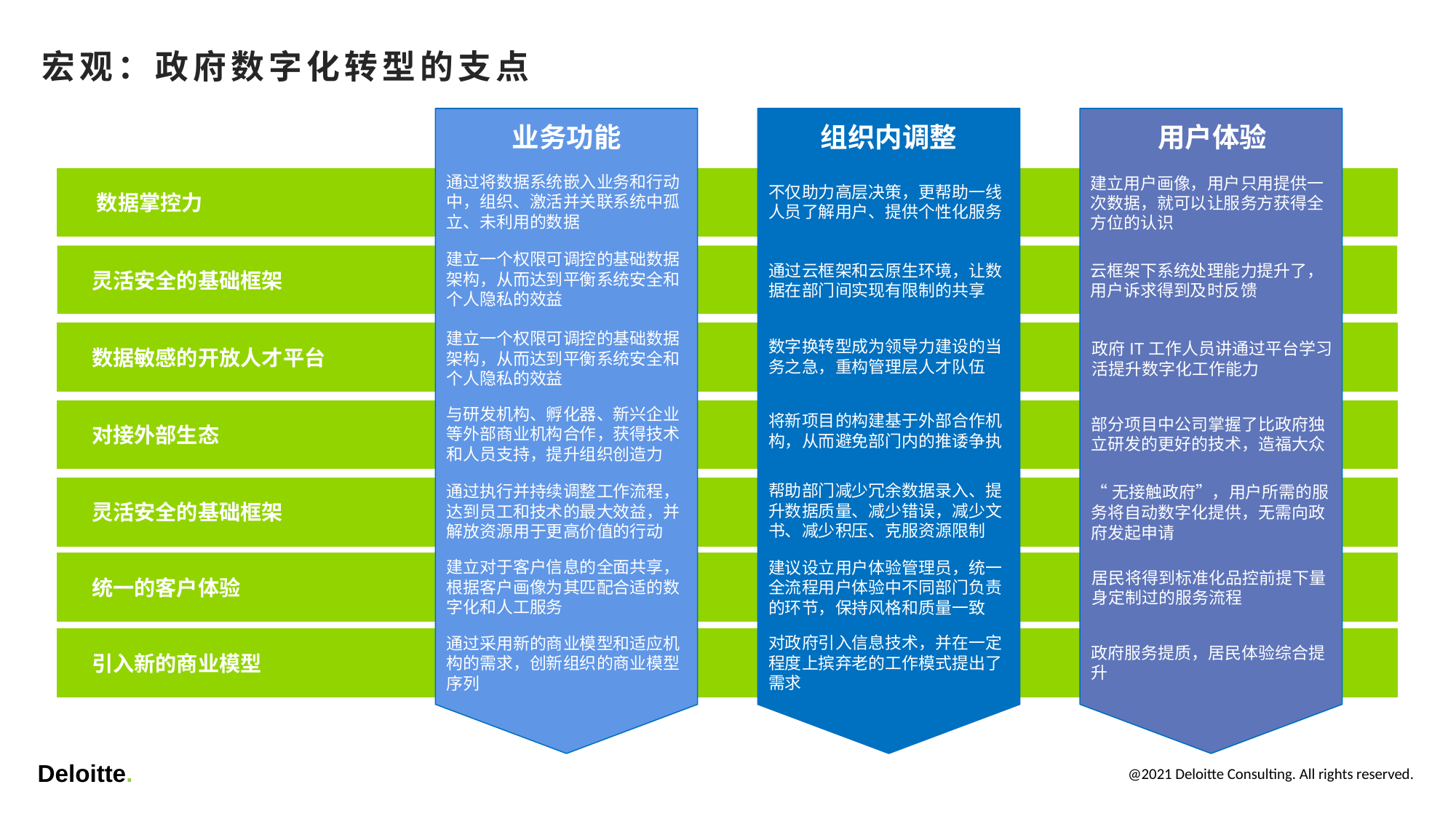

# 宏观：政府数字化转型的支点
业务功能
组织内调整
用户体验
通过将数据系统嵌入业务和行动中，组织、激活并关联系统中孤立、未利用的数据
建立用户画像，用户只用提供一次数据，就可以让服务方获得全方位的认识
       数据掌控力
不仅助力高层决策，更帮助一线人员了解用户、提供个性化服务
建立一个权限可调控的基础数据架构，从而达到平衡系统安全和个人隐私的效益
      灵活安全的基础框架
云框架下系统处理能力提升了，用户诉求得到及时反馈
通过云框架和云原生环境，让数据在部门间实现有限制的共享

建立一个权限可调控的基础数据架构，从而达到平衡系统安全和个人隐私的效益
      数据敏感的开放人才平台
数字换转型成为领导力建设的当务之急，重构管理层人才队伍
政府IT工作人员讲通过平台学习活提升数字化工作能力
与研发机构、孵化器、新兴企业等外部商业机构合作，获得技术和人员支持，提升组织创造力
      对接外部生态
将新项目的构建基于外部合作机构，从而避免部门内的推诿争执
部分项目中公司掌握了比政府独立研发的更好的技术，造福大众
帮助部门减少冗余数据录入、提升数据质量、减少错误，减少文书、减少积压、克服资源限制
通过执行并持续调整工作流程，达到员工和技术的最大效益，并解放资源用于更高价值的行动
“无接触政府”，用户所需的服务将自动数字化提供，无需向政府发起申请
      灵活安全的基础框架
建立对于客户信息的全面共享，根据客户画像为其匹配合适的数字化和人工服务
建议设立用户体验管理员，统一全流程用户体验中不同部门负责的环节，保持风格和质量一致
      统一的客户体验
居民将得到标准化品控前提下量身定制过的服务流程
对政府引入信息技术，并在一定程度上摈弃老的工作模式提出了需求
通过采用新的商业模型和适应机构的需求，创新组织的商业模型序列
      引入新的商业模型
政府服务提质，居民体验综合提升